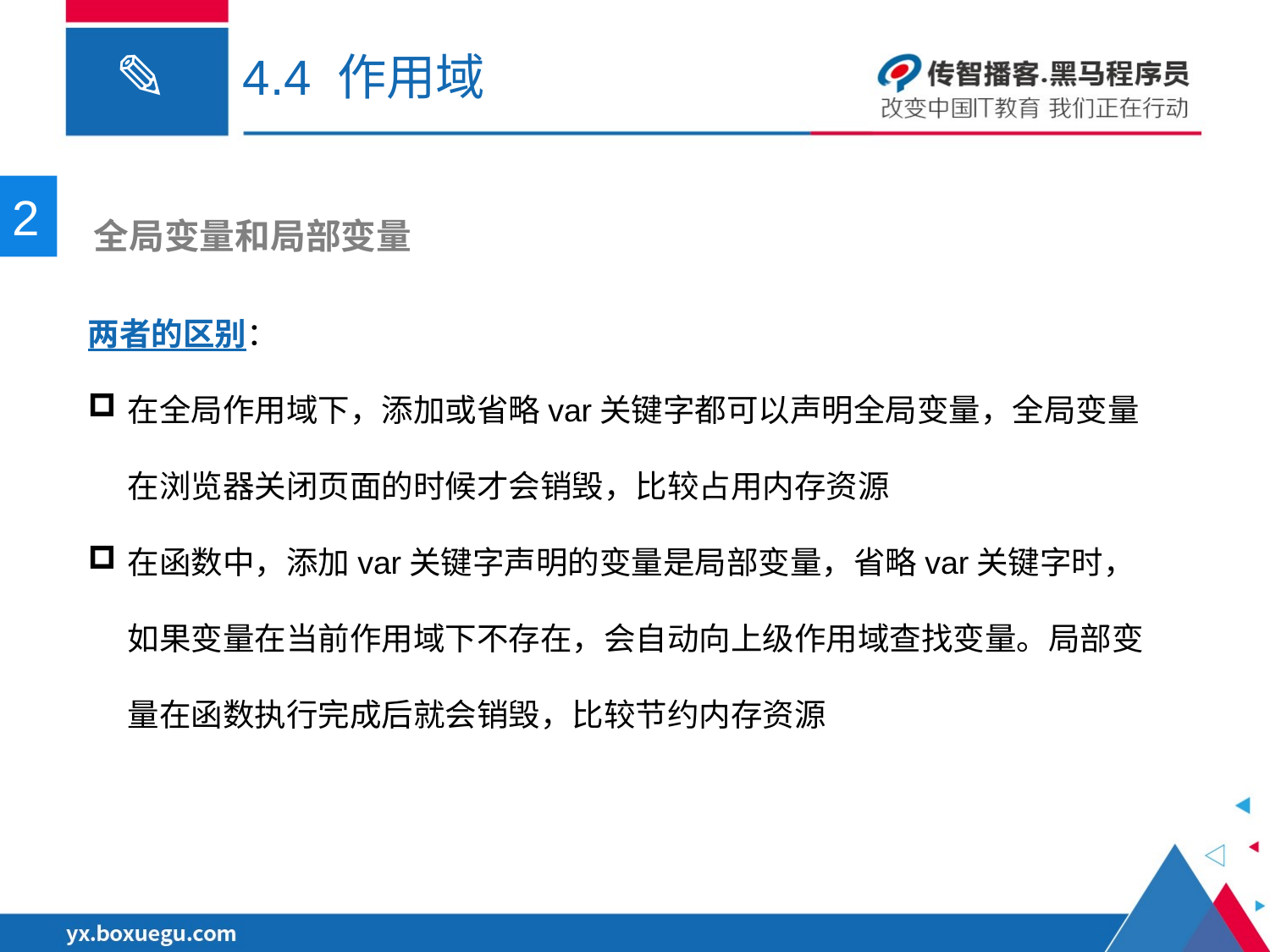

# 4.4 作用域

2
  全局变量和局部变量
两者的区别：
在全局作用域下，添加或省略var关键字都可以声明全局变量，全局变量在浏览器关闭页面的时候才会销毁，比较占用内存资源
在函数中，添加var关键字声明的变量是局部变量，省略var关键字时，如果变量在当前作用域下不存在，会自动向上级作用域查找变量。局部变量在函数执行完成后就会销毁，比较节约内存资源